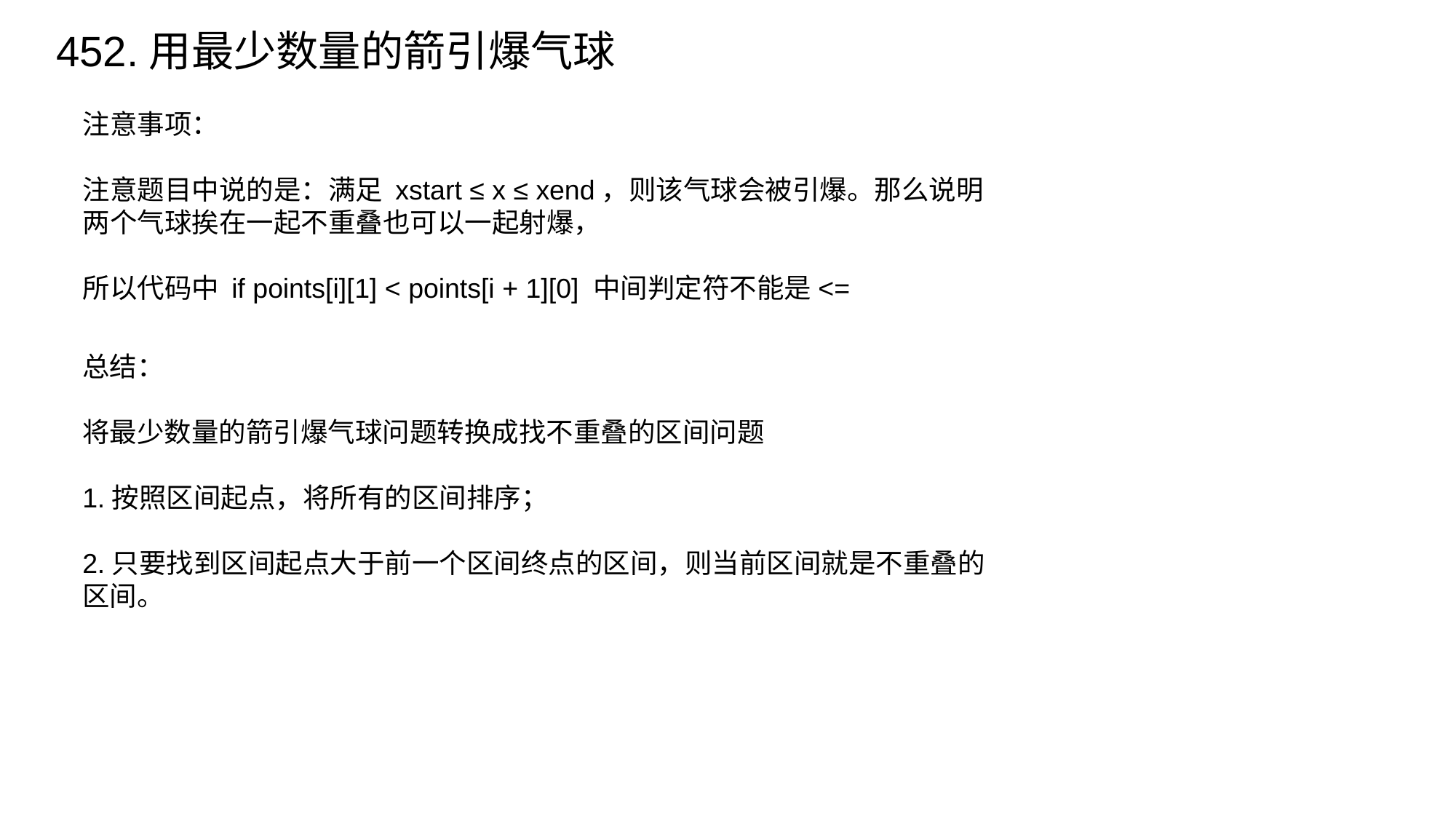

452.用最少数量的箭引爆气球
注意事项：

注意题目中说的是：满足 xstart ≤ x ≤ xend，则该气球会被引爆。那么说明两个气球挨在一起不重叠也可以一起射爆，

所以代码中 if points[i][1] < points[i + 1][0] 中间判定符不能是<=

总结：

将最少数量的箭引爆气球问题转换成找不重叠的区间问题

1.按照区间起点，将所有的区间排序；

2.只要找到区间起点大于前一个区间终点的区间，则当前区间就是不重叠的区间。